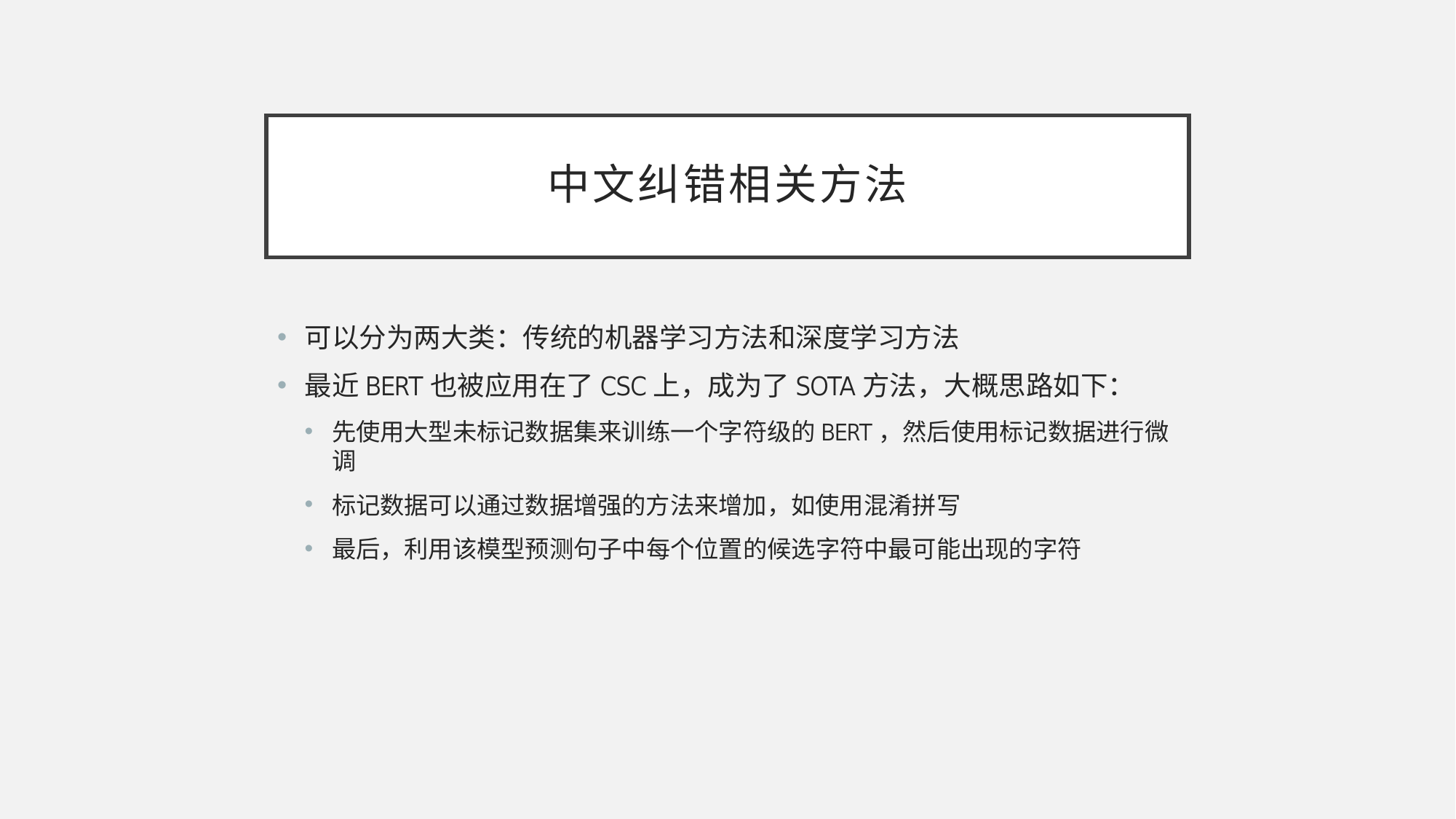

# 中文纠错相关方法
可以分为两大类：传统的机器学习方法和深度学习方法
最近BERT也被应用在了CSC上，成为了SOTA方法，大概思路如下：
先使用大型未标记数据集来训练一个字符级的BERT，然后使用标记数据进行微调
标记数据可以通过数据增强的方法来增加，如使用混淆拼写
最后，利用该模型预测句子中每个位置的候选字符中最可能出现的字符